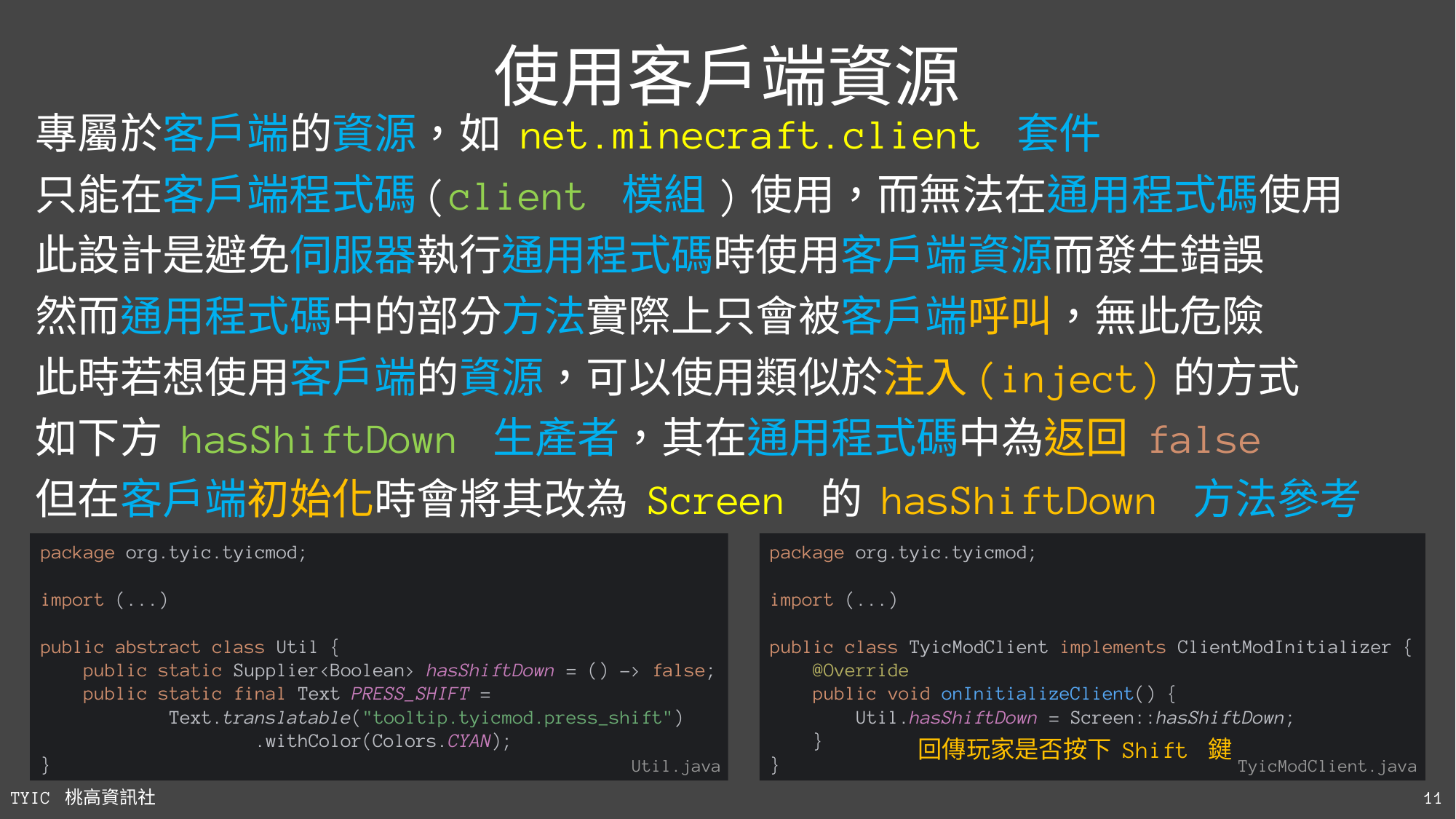

# 使用客戶端資源
專屬於客戶端的資源，如 net.minecraft.client 套件
只能在客戶端程式碼(client 模組)使用，而無法在通用程式碼使用
此設計是避免伺服器執行通用程式碼時使用客戶端資源而發生錯誤
然而通用程式碼中的部分方法實際上只會被客戶端呼叫，無此危險
此時若想使用客戶端的資源，可以使用類似於注入(inject)的方式
如下方 hasShiftDown 生產者，其在通用程式碼中為返回 false
但在客戶端初始化時會將其改為 Screen 的 hasShiftDown 方法參考
package org.tyic.tyicmod;
import (...)
public abstract class Util {
    public static Supplier<Boolean> hasShiftDown = () -> false;
    public static final Text PRESS_SHIFT =
            Text.translatable("tooltip.tyicmod.press_shift")
                    .withColor(Colors.CYAN);
}
Util.java
package org.tyic.tyicmod;
import (...)
public class TyicModClient implements ClientModInitializer {
    @Override
    public void onInitializeClient() {
        Util.hasShiftDown = Screen::hasShiftDown;
    }
}
TyicModClient.java

回傳玩家是否按下 Shift 鍵